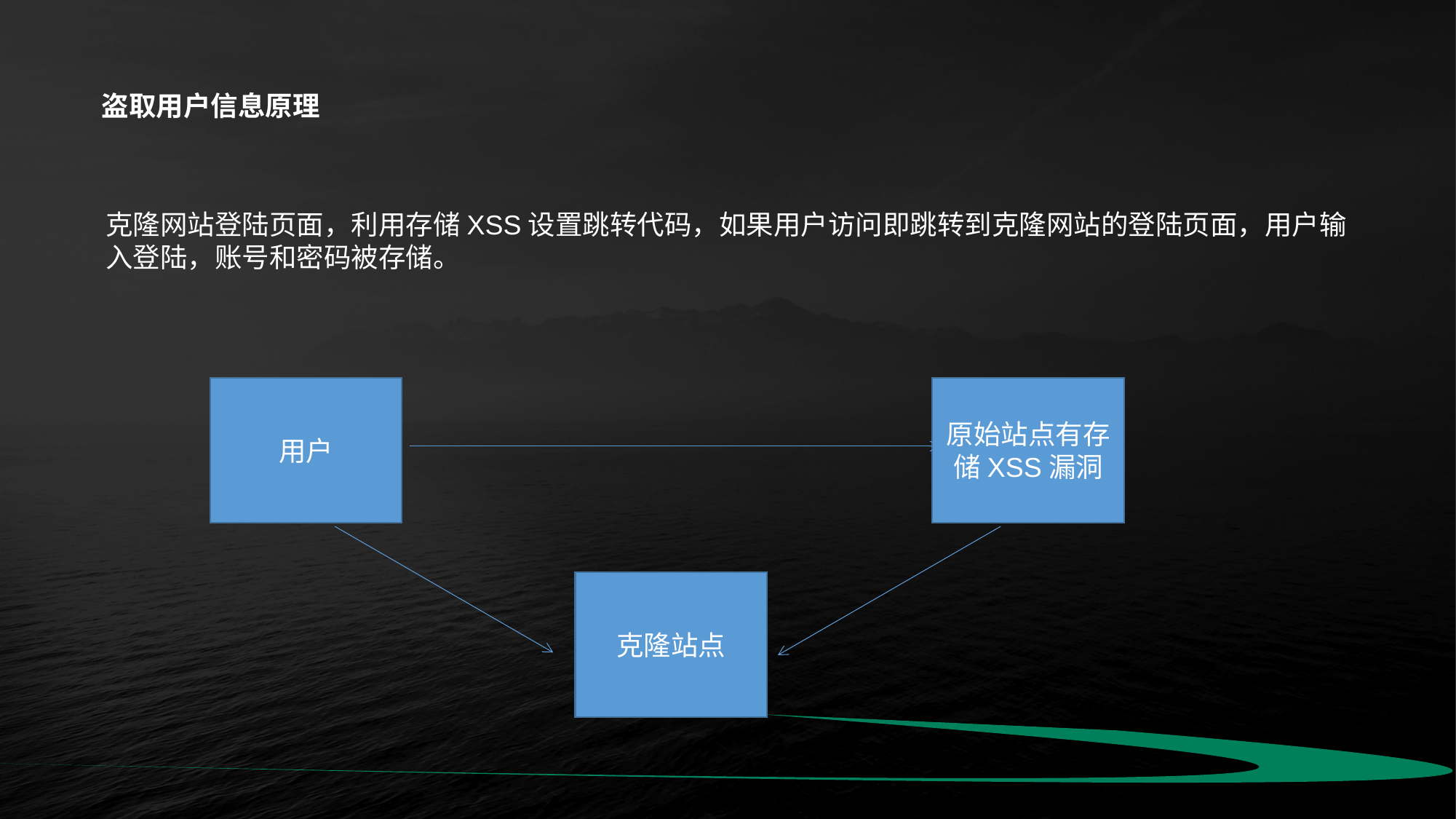

盗取用户信息原理
克隆网站登陆页面，利用存储XSS设置跳转代码，如果用户访问即跳转到克隆网站的登陆页面，用户输入登陆，账号和密码被存储。
用户
原始站点有存储XSS漏洞
克隆站点